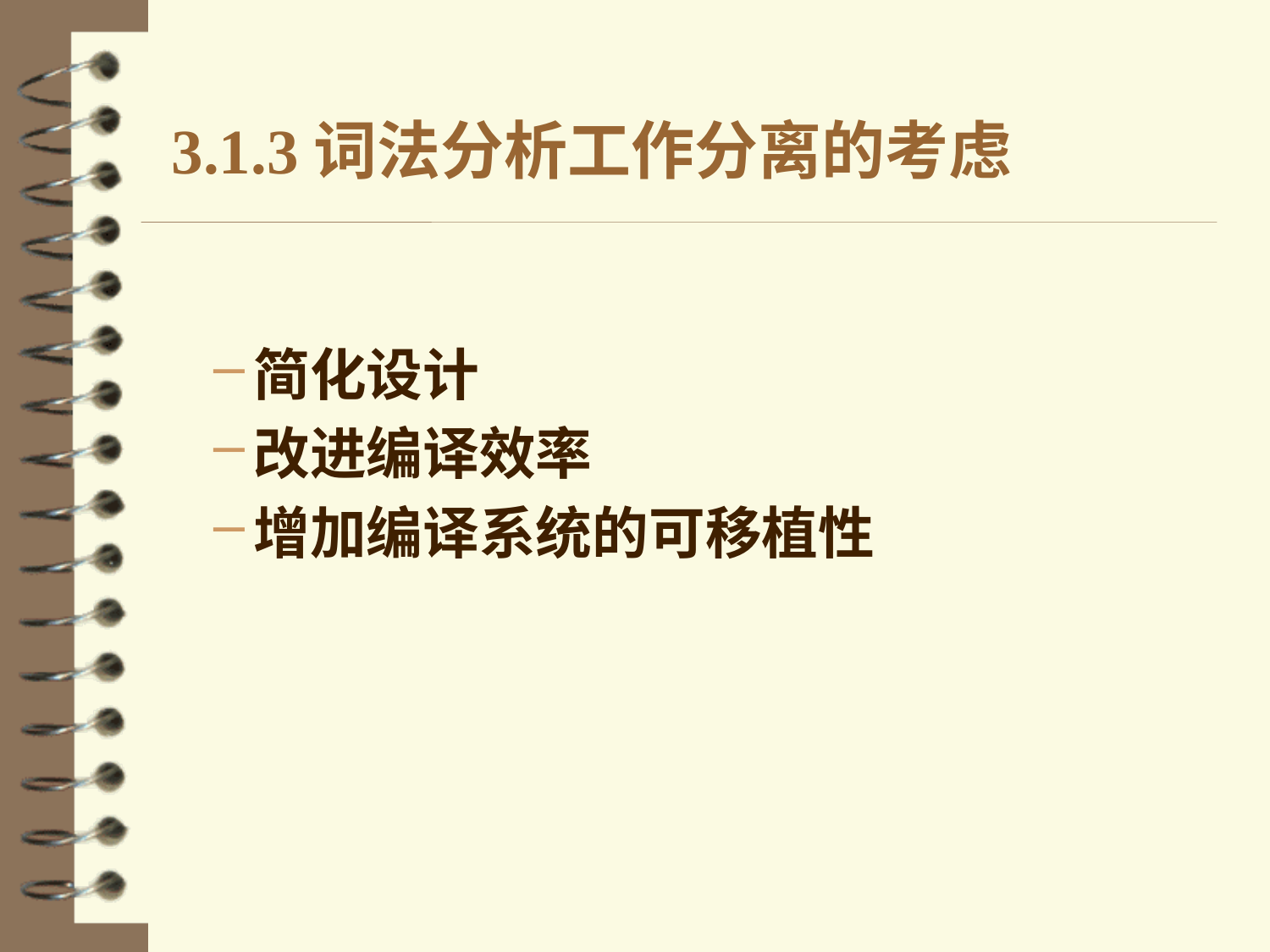

# 3.1.3词法分析工作分离的考虑

简化设计
改进编译效率
增加编译系统的可移植性